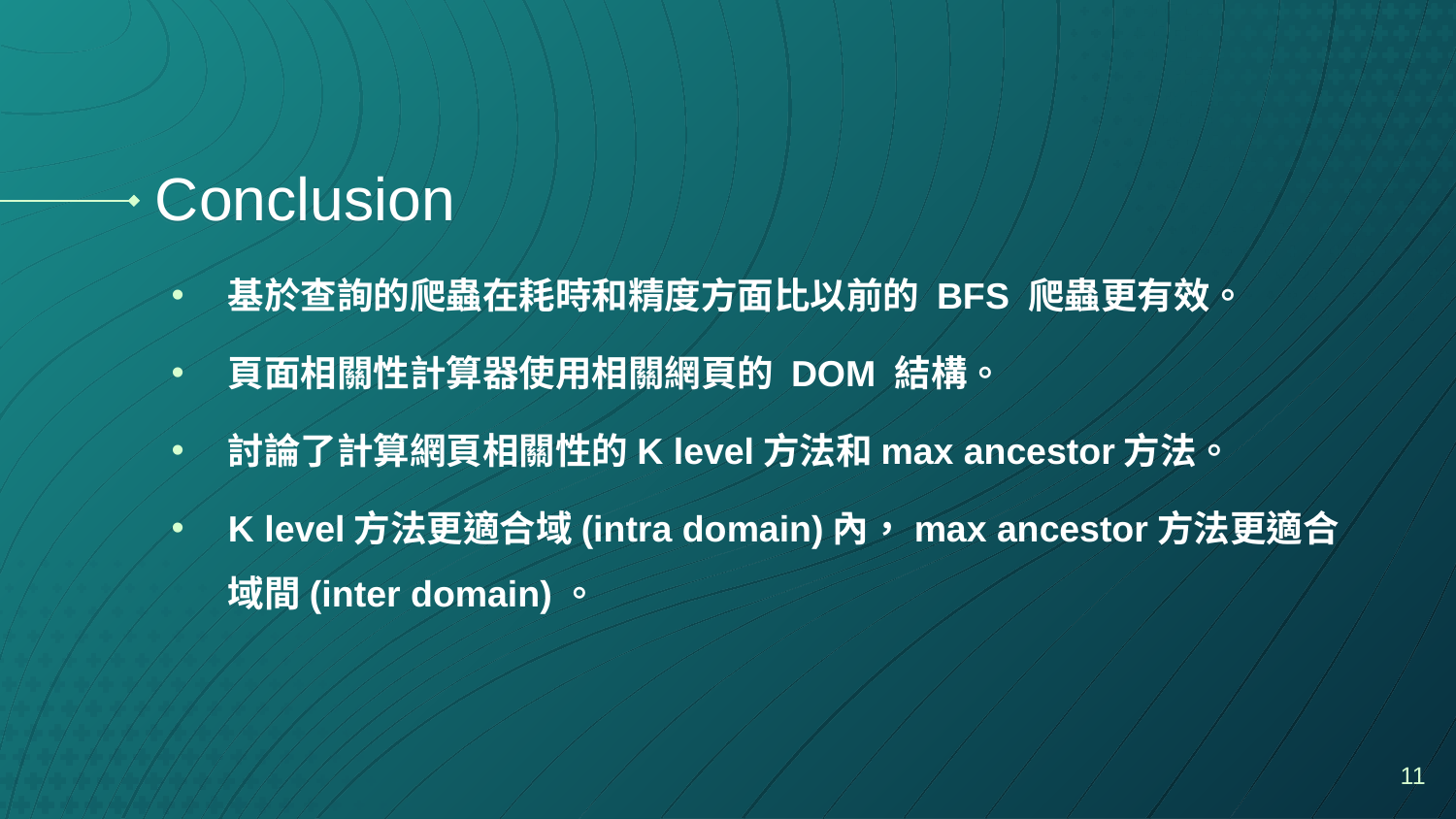

# Conclusion
基於查詢的爬蟲在耗時和精度方面比以前的 BFS 爬蟲更有效。
頁面相關性計算器使用相關網頁的 DOM 結構。
討論了計算網頁相關性的K level方法和max ancestor方法。
K level方法更適合域(intra domain)內，max ancestor方法更適合域間(inter domain)。
11